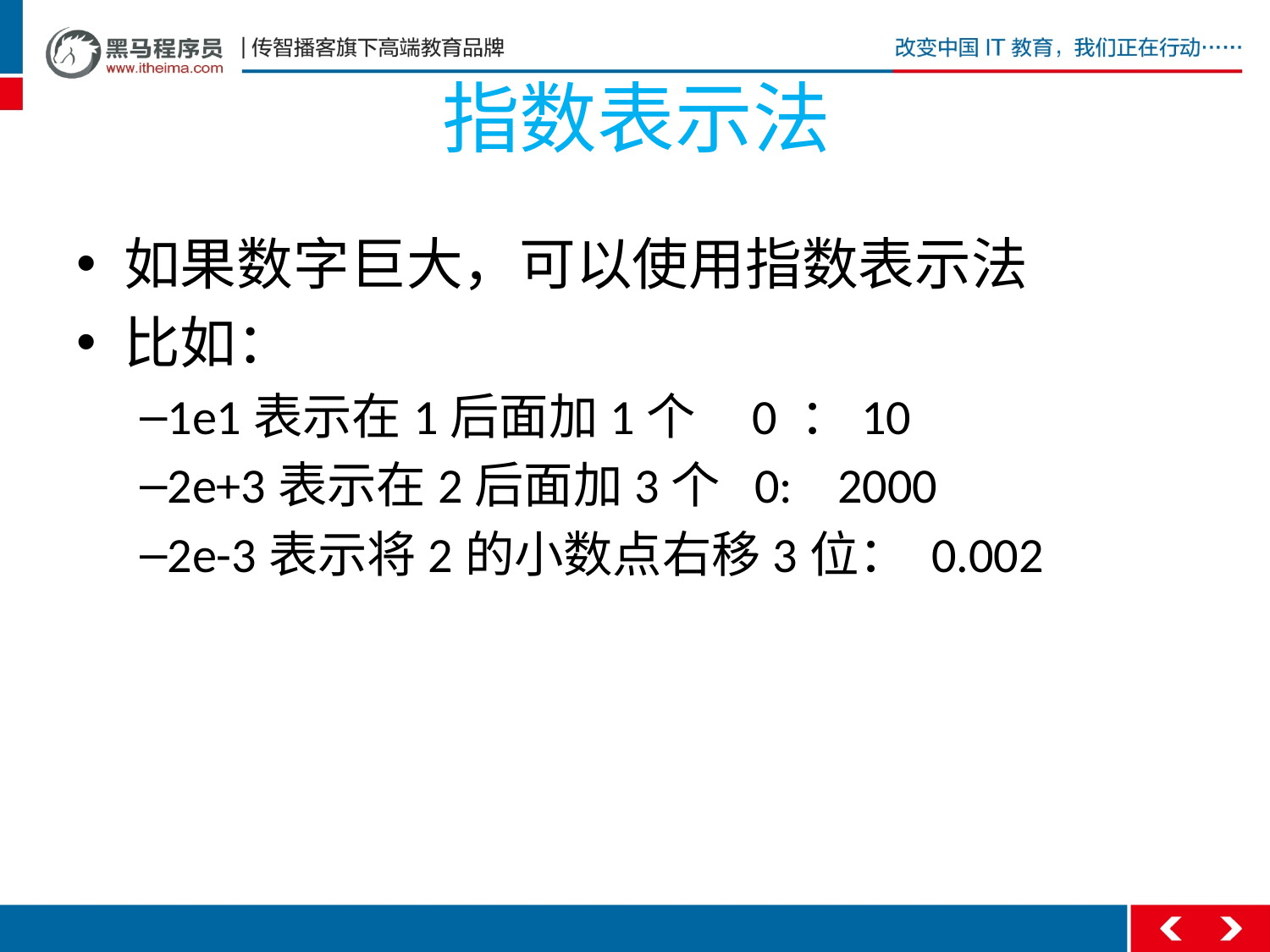

# 指数表示法
如果数字巨大，可以使用指数表示法
比如：
1e1表示在1后面加1个    0 ：10
2e+3表示在2后面加3个  0:    2000
2e-3表示将2的小数点右移3位： 0.002